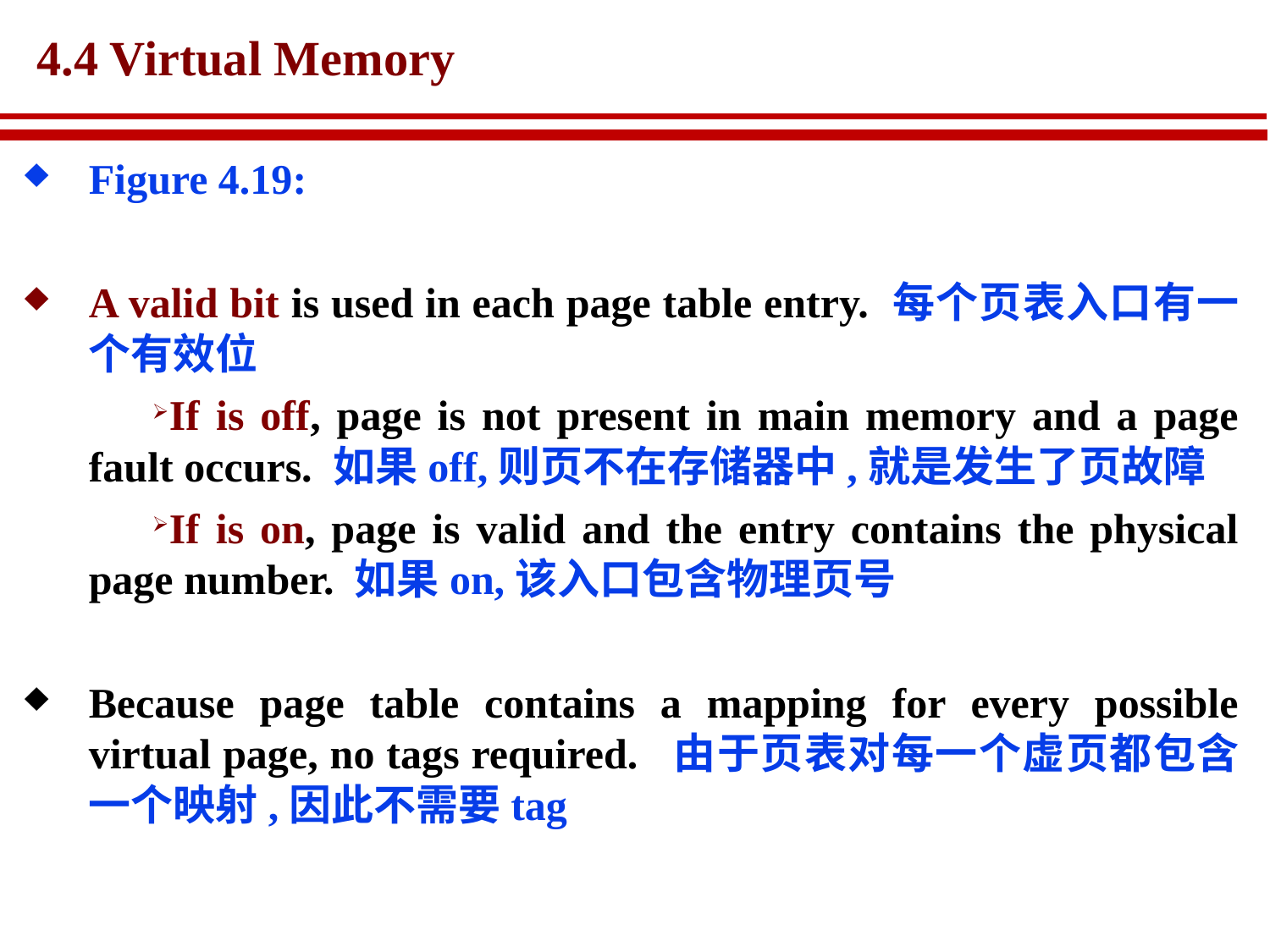

# 4.4 Virtual Memory
Figure 4.19:

A valid bit is used in each page table entry. 每个页表入口有一个有效位
If is off, page is not present in main memory and a page fault occurs. 如果off,则页不在存储器中,就是发生了页故障
If is on, page is valid and the entry contains the physical page number. 如果on,该入口包含物理页号

Because page table contains a mapping for every possible virtual page, no tags required.  由于页表对每一个虚页都包含一个映射,因此不需要tag